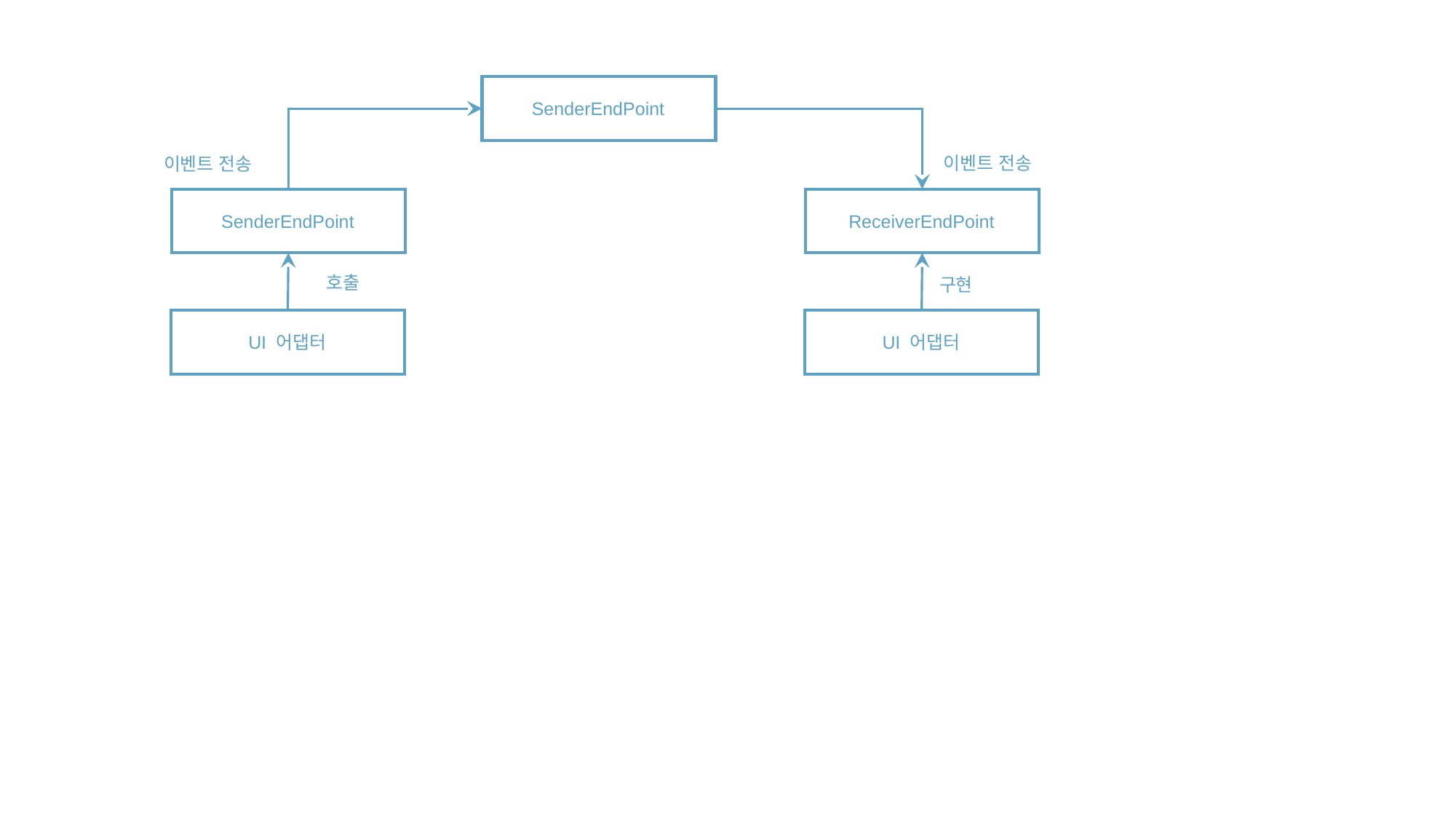

SenderEndPoint
이벤트 전송
이벤트 전송

SenderEndPoint

ReceiverEndPoint
호출
구현

UI 어댑터

UI 어댑터